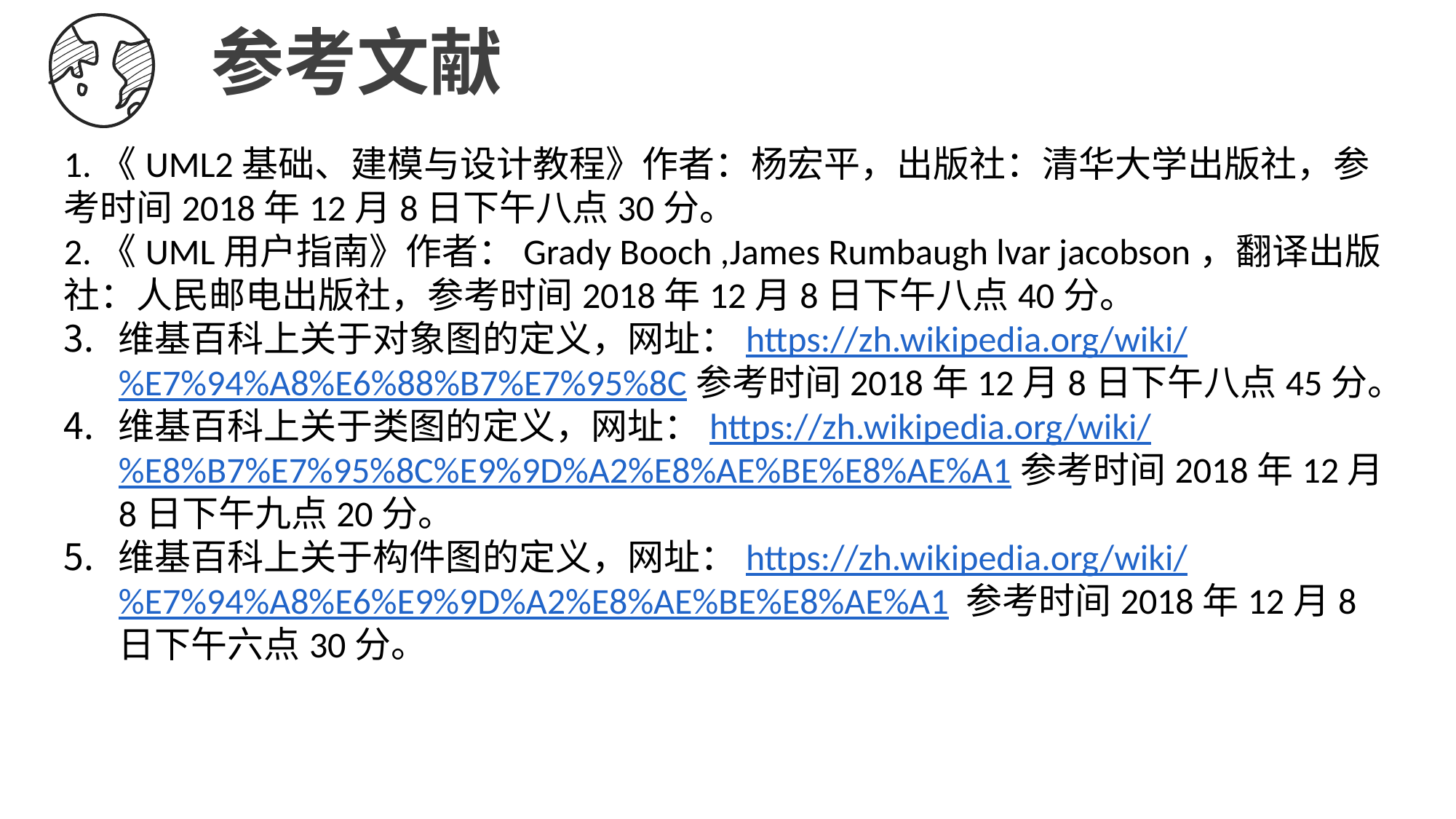

参考文献

1.《UML2基础、建模与设计教程》作者：杨宏平，出版社：清华大学出版社，参考时间2018年12月8日下午八点30分。
2.《UML用户指南》作者：Grady Booch ,James Rumbaugh lvar jacobson，翻译出版社：人民邮电出版社，参考时间2018年12月8日下午八点40分。
维基百科上关于对象图的定义，网址：https://zh.wikipedia.org/wiki/%E7%94%A8%E6%88%B7%E7%95%8C参考时间2018年12月8日下午八点45分。
维基百科上关于类图的定义，网址：https://zh.wikipedia.org/wiki/%E8%B7%E7%95%8C%E9%9D%A2%E8%AE%BE%E8%AE%A1参考时间2018年12月8日下午九点20分。
维基百科上关于构件图的定义，网址：https://zh.wikipedia.org/wiki/%E7%94%A8%E6%E9%9D%A2%E8%AE%BE%E8%AE%A1 参考时间2018年12月8日下午六点30分。